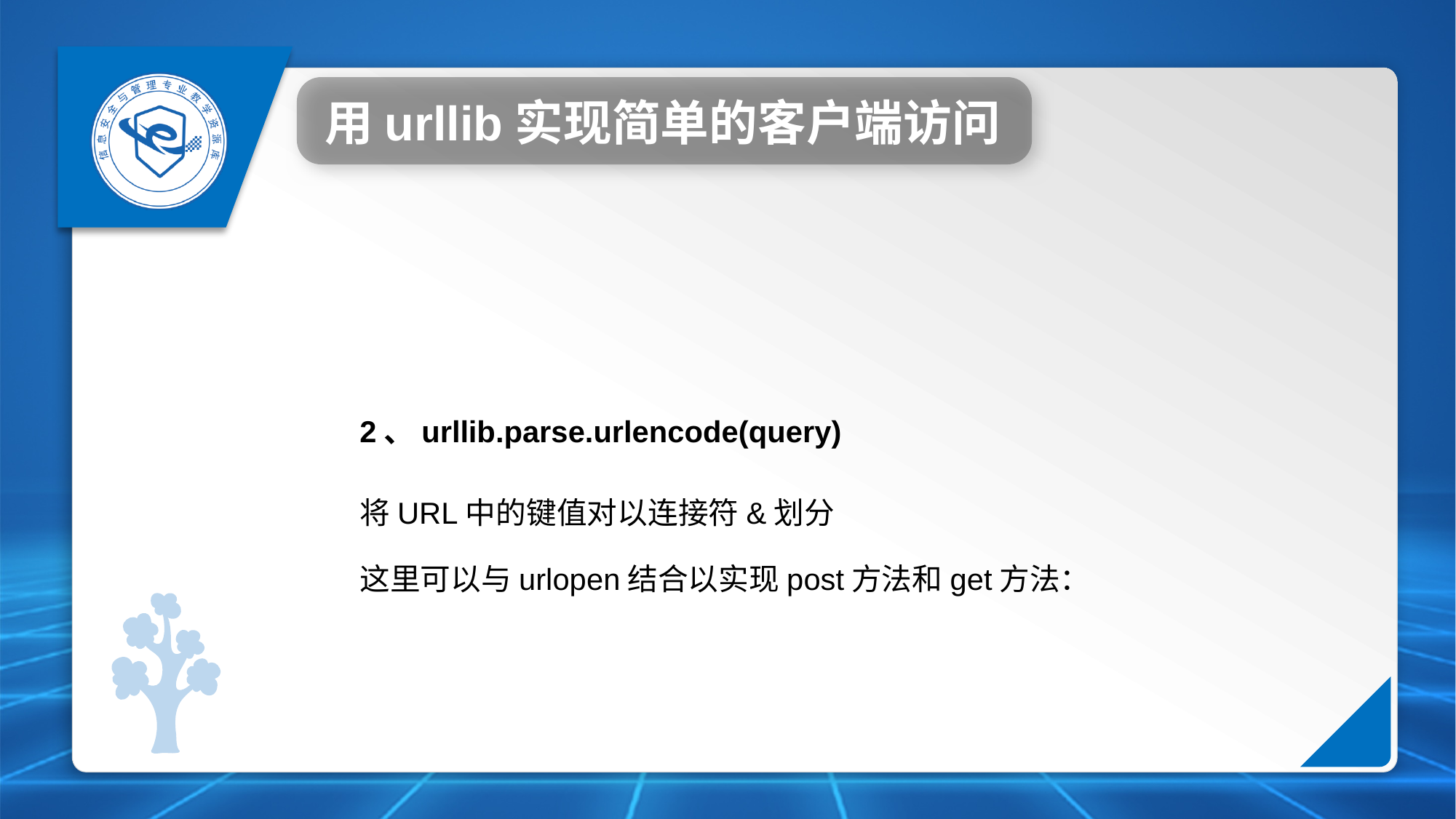

用urllib实现简单的客户端访问
2、urllib.parse.urlencode(query)
将URL中的键值对以连接符&划分
这里可以与urlopen结合以实现post方法和get方法：